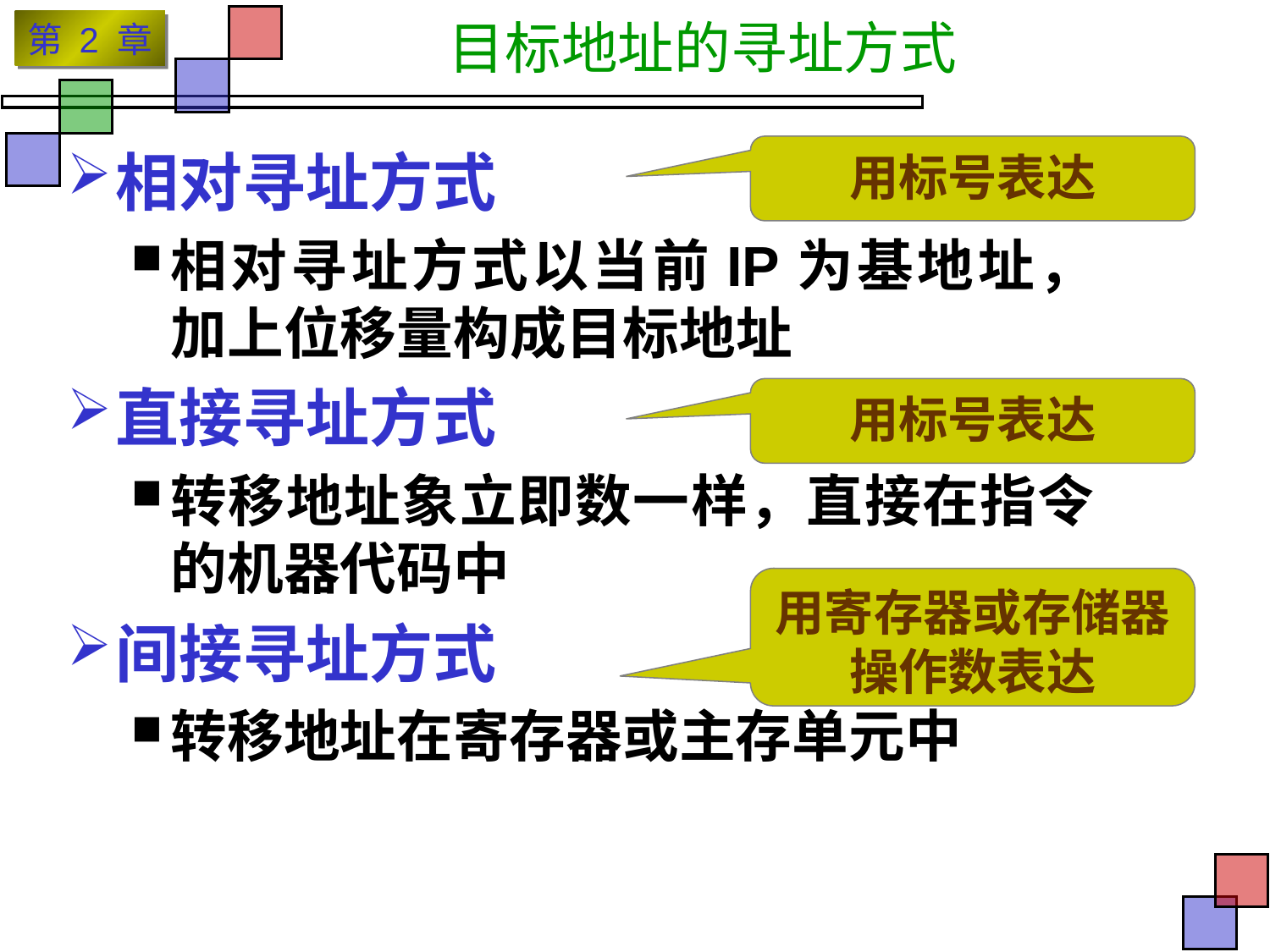

# 目标地址的寻址方式
相对寻址方式
相对寻址方式以当前IP为基地址，加上位移量构成目标地址
直接寻址方式
转移地址象立即数一样，直接在指令的机器代码中
间接寻址方式
转移地址在寄存器或主存单元中
用标号表达
用标号表达
用寄存器或存储器操作数表达